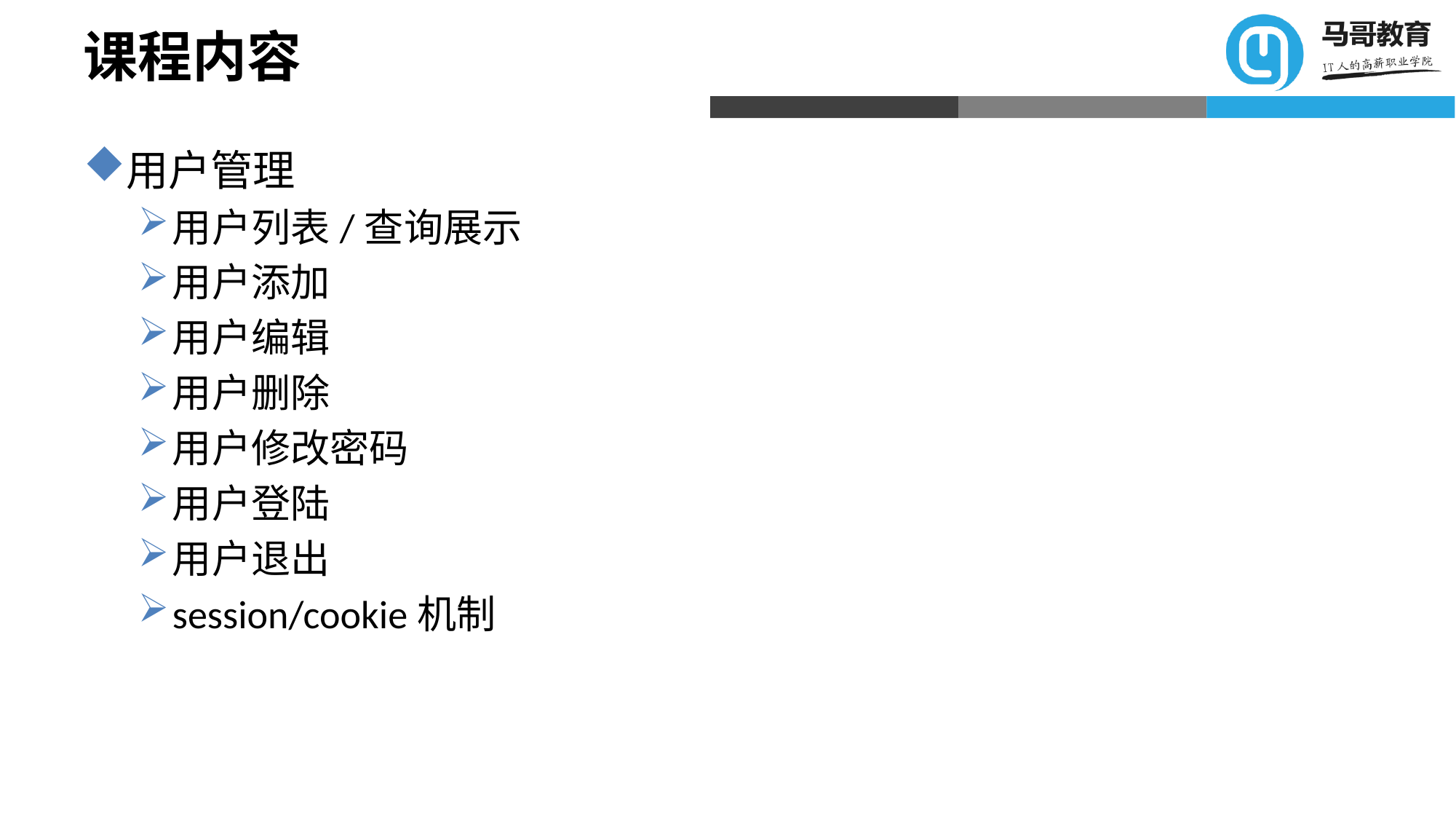

# 课程内容
用户管理
用户列表/查询展示
用户添加
用户编辑
用户删除
用户修改密码
用户登陆
用户退出
session/cookie机制